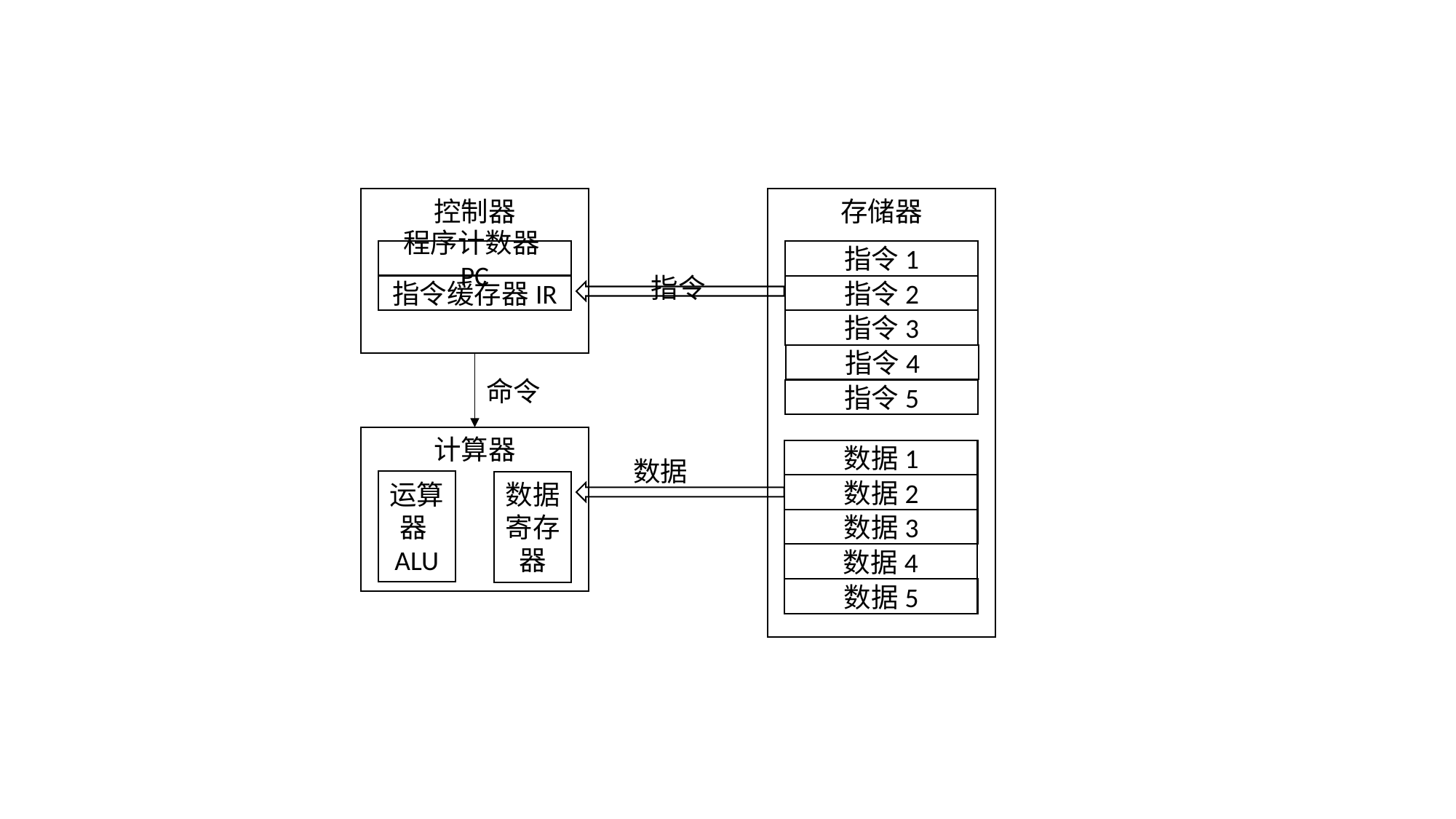

控制器

存储器
程序计数器PC
指令1
指令
指令缓存器IR
指令2
指令3
指令4
命令
指令5

计算器
数据1
数据
运算器ALU
数据寄存器
数据2
数据3
数据4
数据5